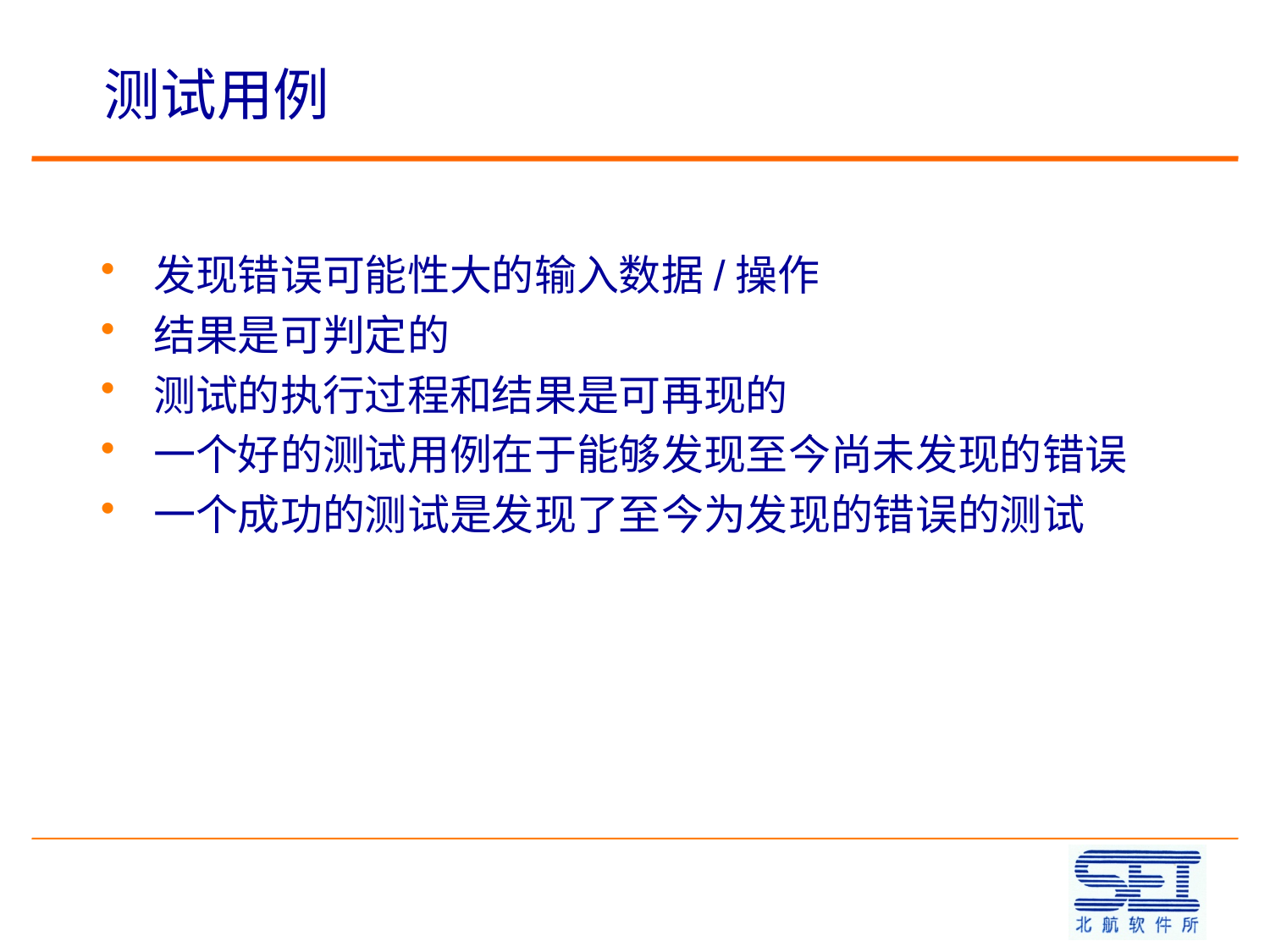

# 测试用例
发现错误可能性大的输入数据/操作
结果是可判定的
测试的执行过程和结果是可再现的
一个好的测试用例在于能够发现至今尚未发现的错误
一个成功的测试是发现了至今为发现的错误的测试